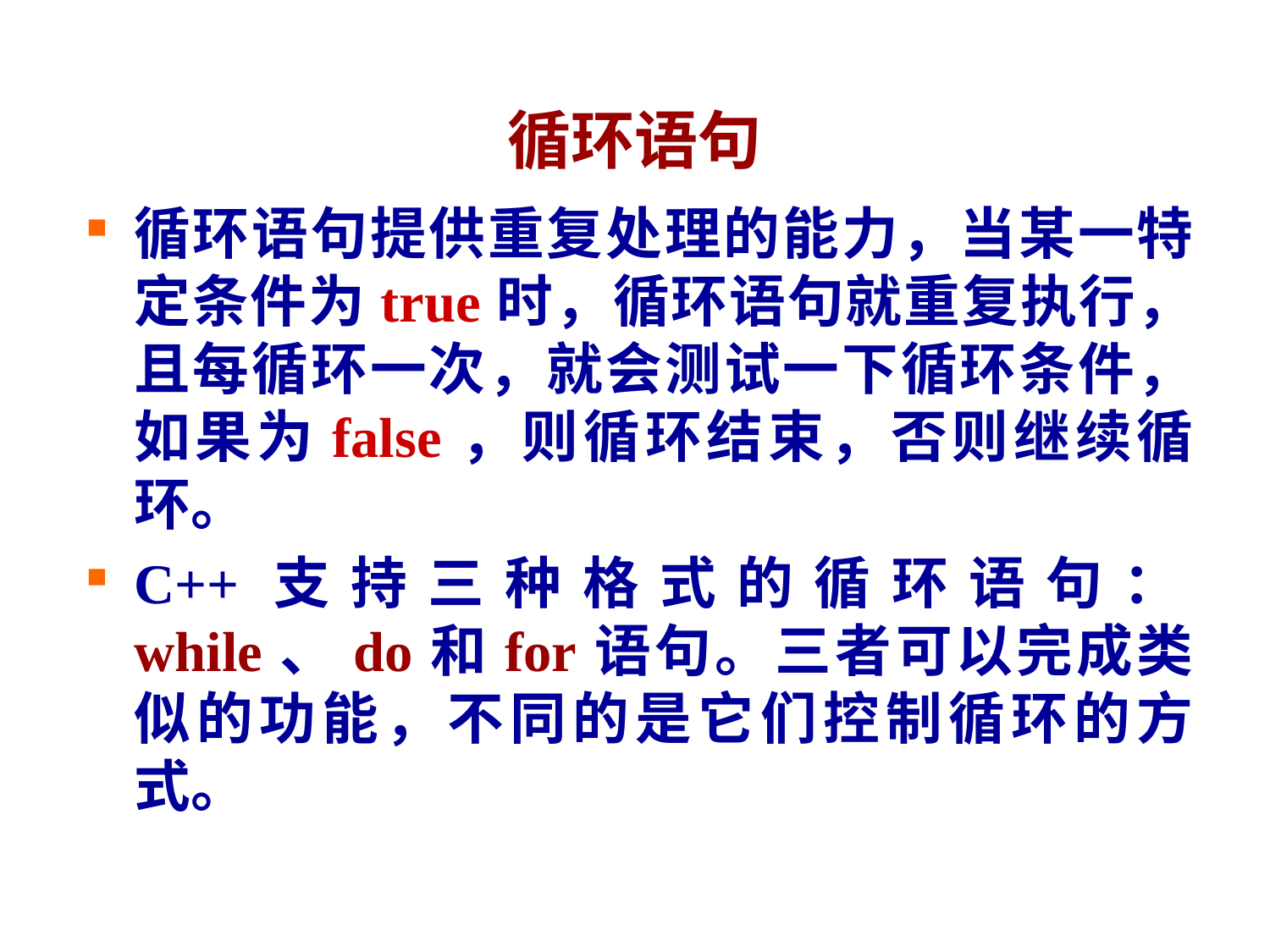

# 循环语句
循环语句提供重复处理的能力，当某一特定条件为true时，循环语句就重复执行，且每循环一次，就会测试一下循环条件，如果为false，则循环结束，否则继续循环。
C++支持三种格式的循环语句：while、do和for语句。三者可以完成类似的功能，不同的是它们控制循环的方式。
41